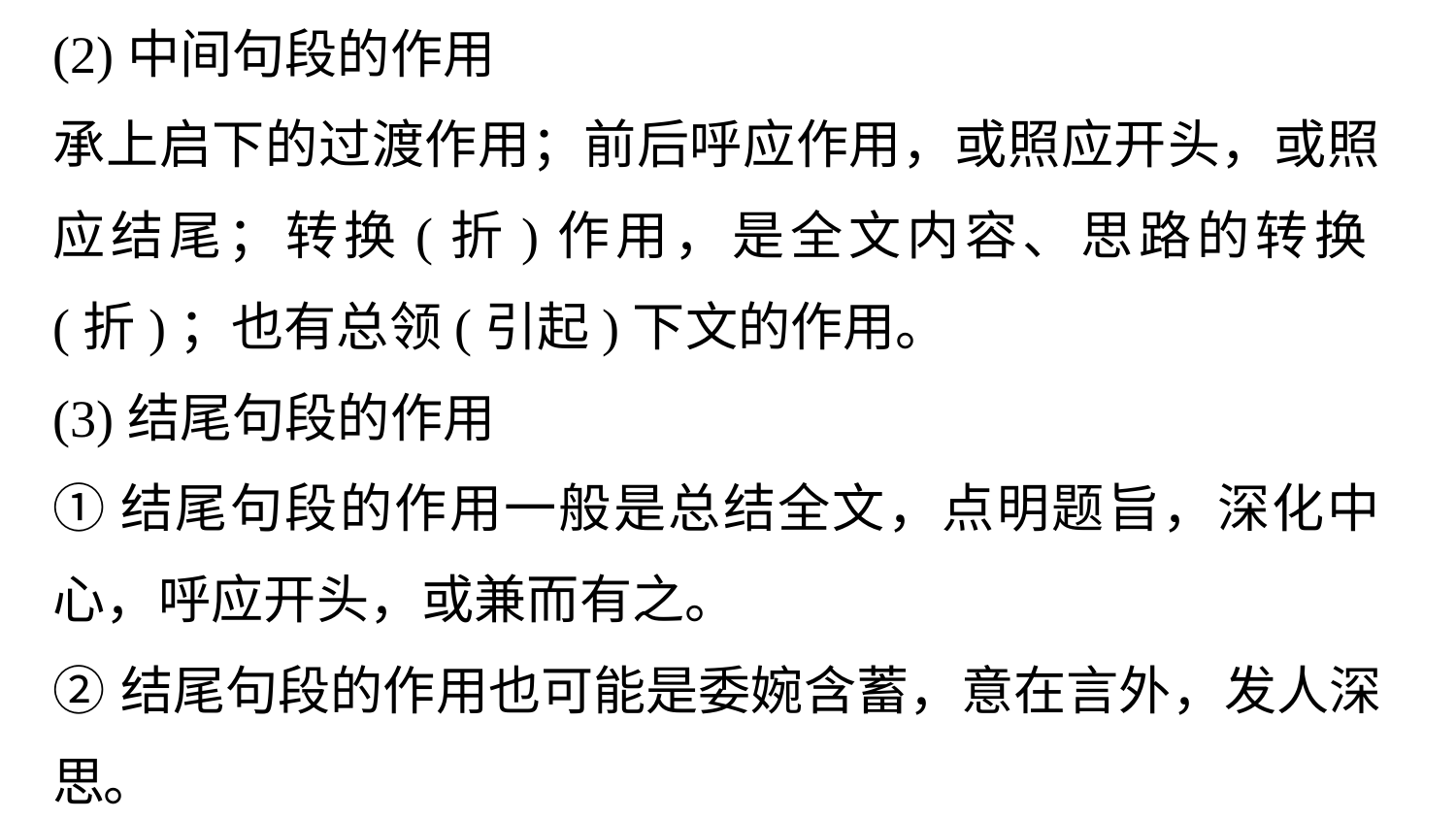

(2)中间句段的作用
承上启下的过渡作用；前后呼应作用，或照应开头，或照应结尾；转换(折)作用，是全文内容、思路的转换(折)；也有总领(引起)下文的作用。
(3)结尾句段的作用
①结尾句段的作用一般是总结全文，点明题旨，深化中心，呼应开头，或兼而有之。
②结尾句段的作用也可能是委婉含蓄，意在言外，发人深思。
③结尾句段也有暗示主题或强化作者感情的作用。